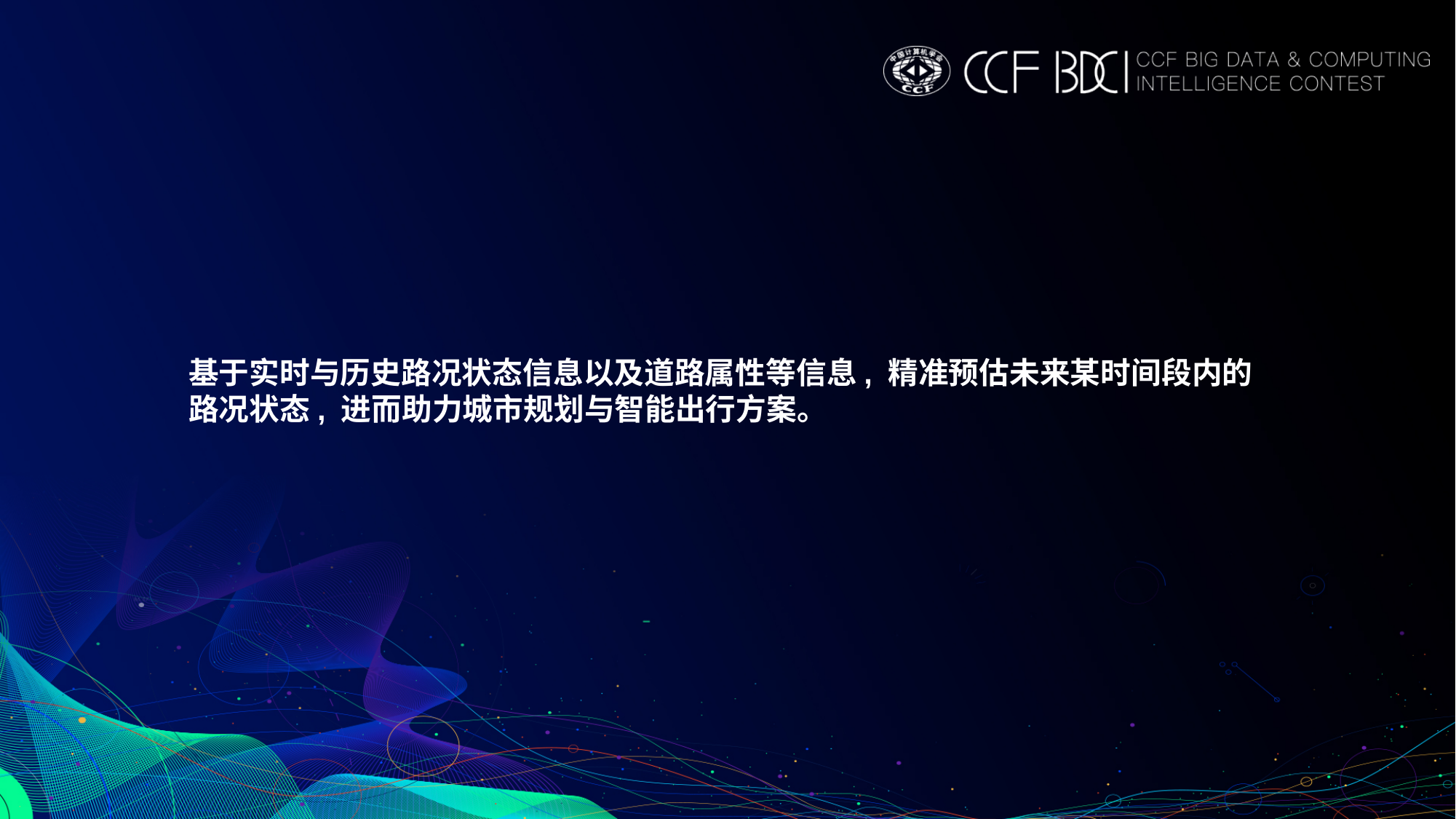

基于实时与历史路况状态信息以及道路属性等信息, 精准预估未来某时间段内的路况状态, 进而助力城市规划与智能出行方案。